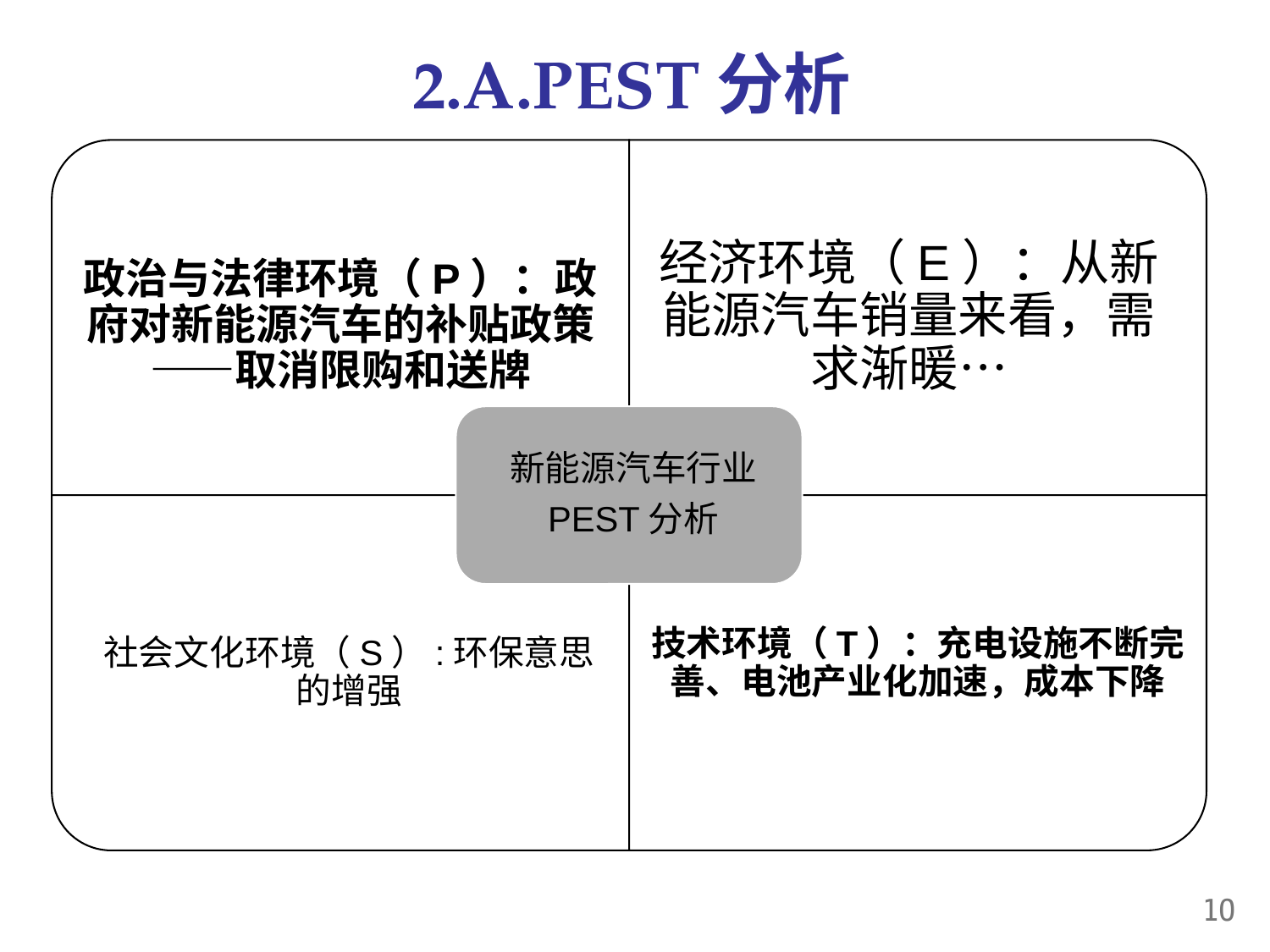

# 2.A.PEST分析
政治与法律环境（P）：政府对新能源汽车的补贴政策——取消限购和送牌
经济环境（E）：从新能源汽车销量来看，需求渐暖…
社会文化环境（S）:环保意思的增强
技术环境（T）：充电设施不断完善、电池产业化加速，成本下降
新能源汽车行业
PEST分析
10